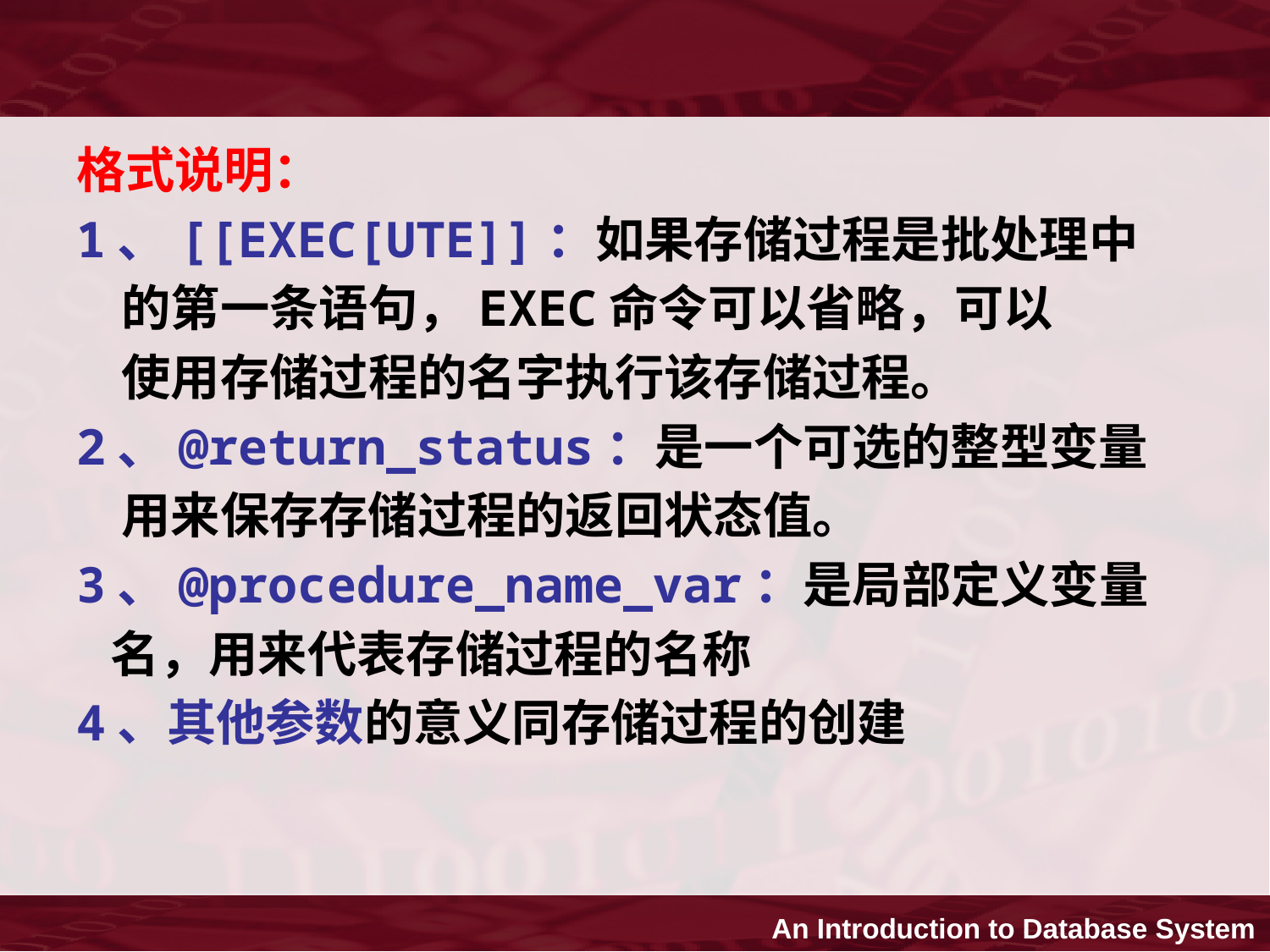

格式说明：
1、[[EXEC[UTE]]：如果存储过程是批处理中
   的第一条语句，EXEC命令可以省略，可以
   使用存储过程的名字执行该存储过程。
2、@return_status：是一个可选的整型变量
   用来保存存储过程的返回状态值。
3、@procedure_name_var：是局部定义变量
  名，用来代表存储过程的名称
4、其他参数的意义同存储过程的创建